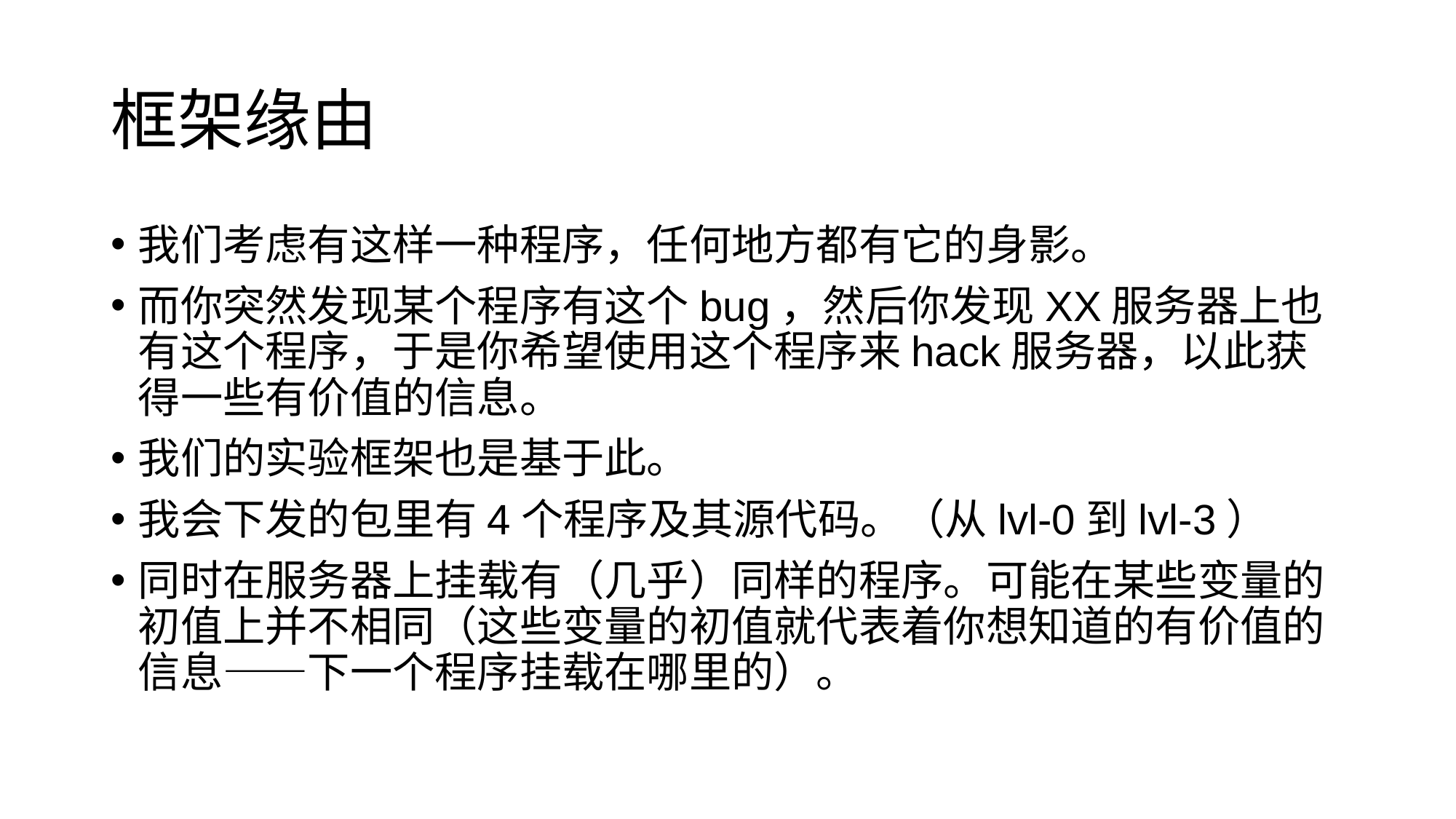

# 框架缘由
我们考虑有这样一种程序，任何地方都有它的身影。
而你突然发现某个程序有这个bug，然后你发现XX服务器上也有这个程序，于是你希望使用这个程序来hack服务器，以此获得一些有价值的信息。
我们的实验框架也是基于此。
我会下发的包里有4个程序及其源代码。（从lvl-0到lvl-3）
同时在服务器上挂载有（几乎）同样的程序。可能在某些变量的初值上并不相同（这些变量的初值就代表着你想知道的有价值的信息——下一个程序挂载在哪里的）。